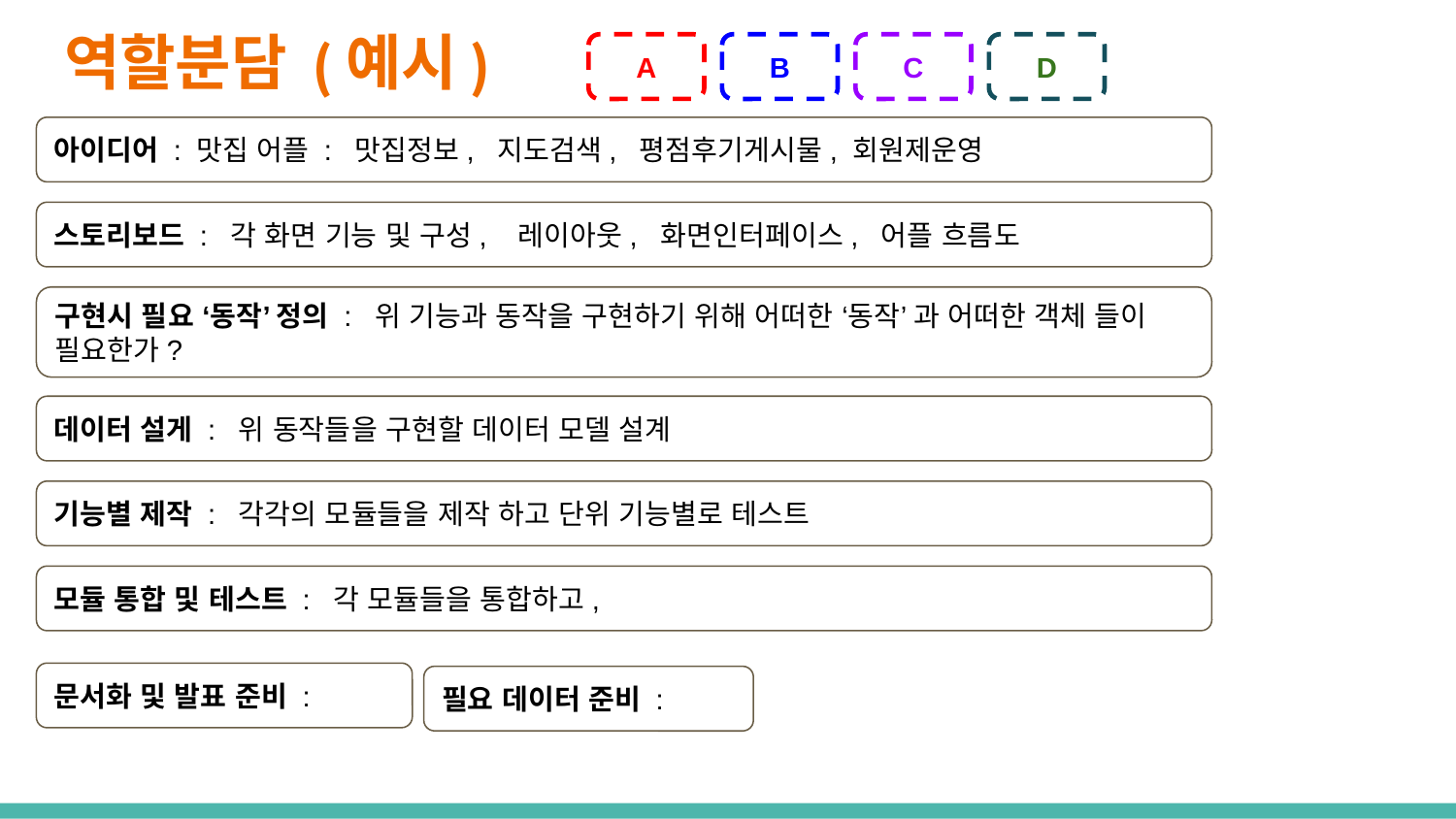

# 역할분담 (예시)
A
B
C
D
아이디어 : 맛집 어플 :  맛집정보,  지도검색,  평점후기게시물, 회원제운영
스토리보드 :  각 화면 기능 및 구성,   레이아웃,  화면인터페이스,  어플 흐름도
구현시 필요 ‘동작’ 정의 :  위 기능과 동작을 구현하기 위해 어떠한 ‘동작’ 과 어떠한 객체 들이 필요한가?
데이터 설게 :  위 동작들을 구현할 데이터 모델 설계
기능별 제작 :  각각의 모듈들을 제작 하고 단위 기능별로 테스트
모듈 통합 및 테스트 :  각 모듈들을 통합하고,
문서화 및 발표 준비 :
필요 데이터 준비 :